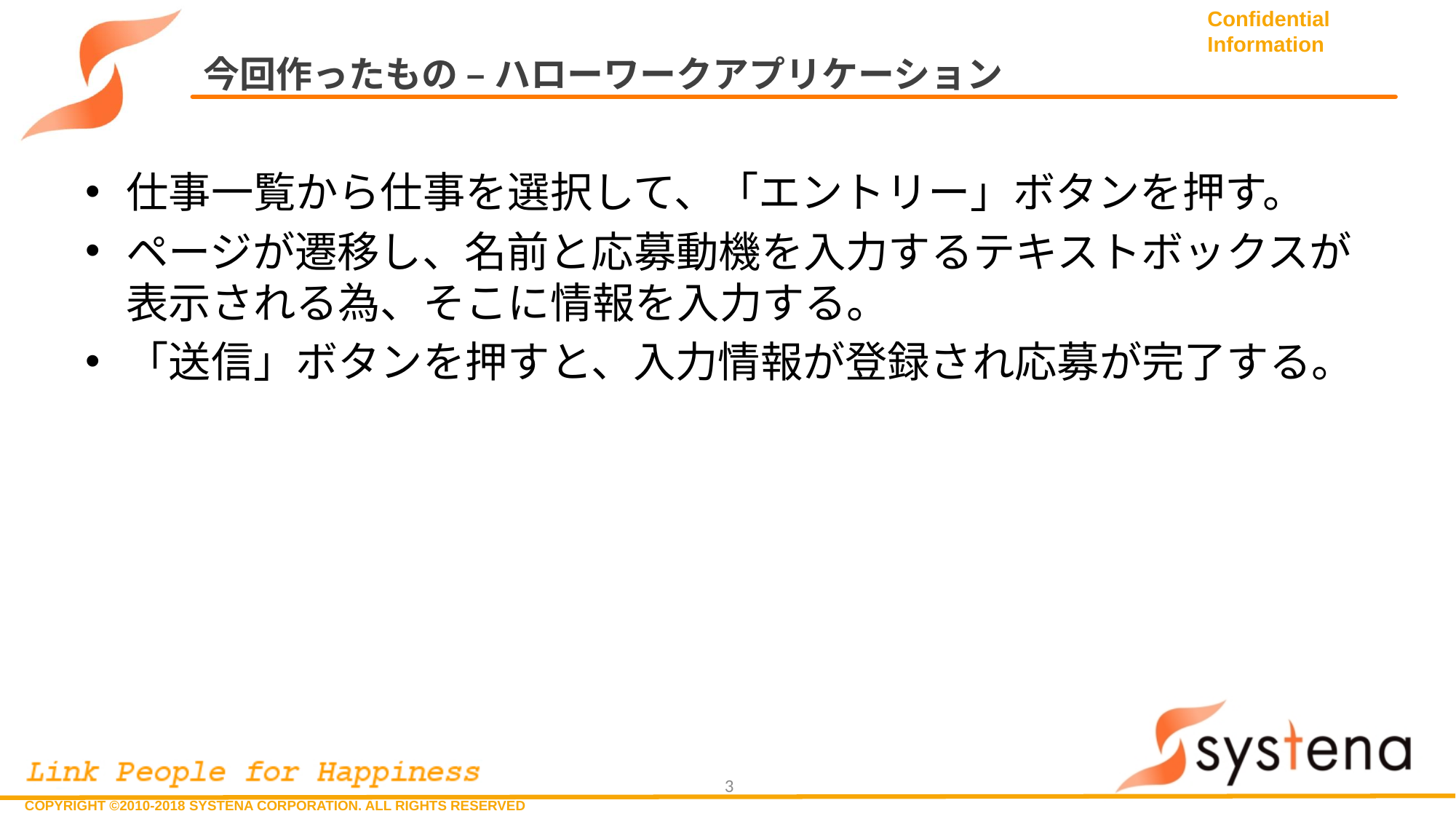

# 今回作ったもの – ハローワークアプリケーション
仕事一覧から仕事を選択して、「エントリー」ボタンを押す。
ページが遷移し、名前と応募動機を入力するテキストボックスが表示される為、そこに情報を入力する。
「送信」ボタンを押すと、入力情報が登録され応募が完了する。
3